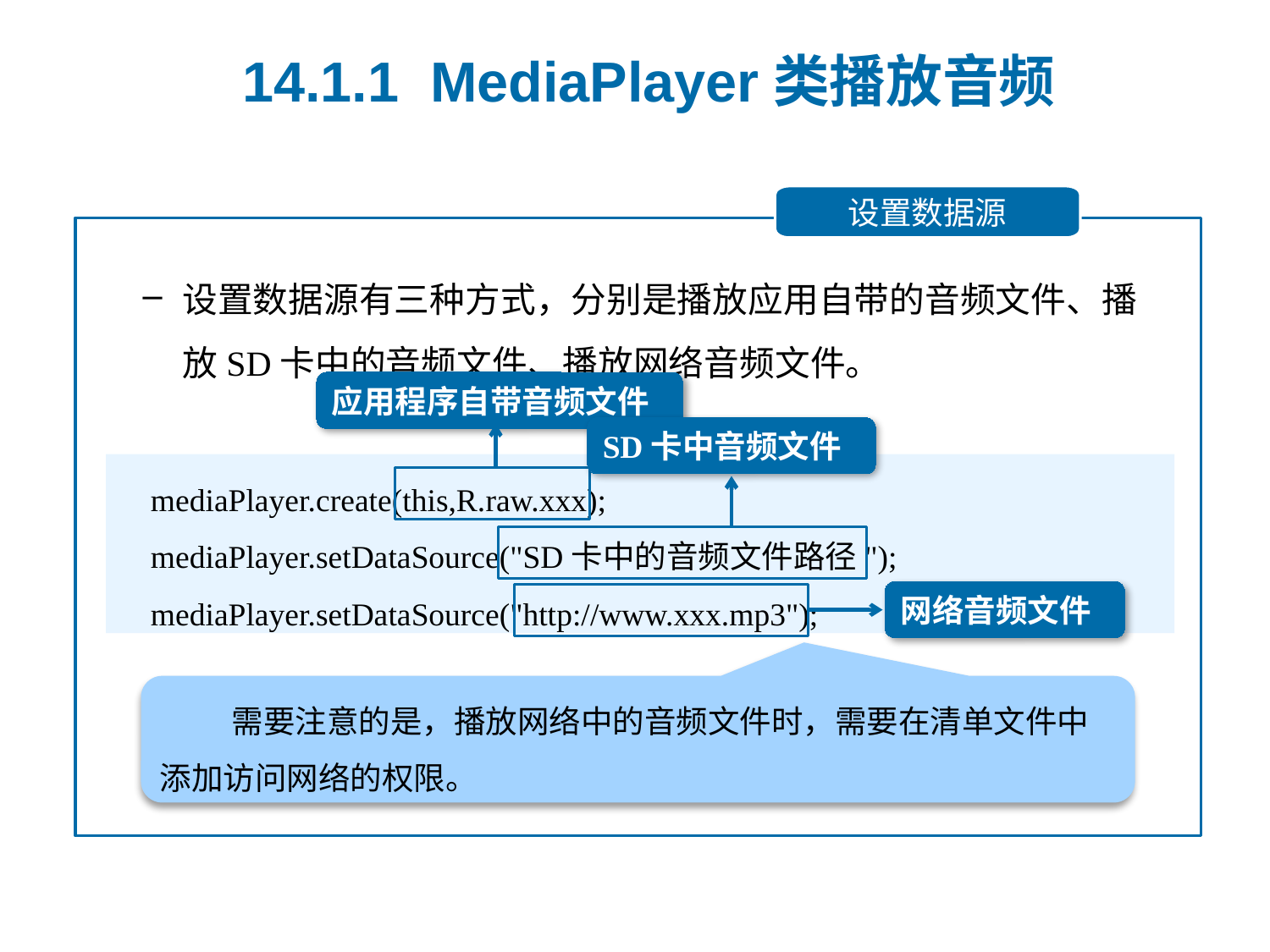

14.1.1  MediaPlayer类播放音频

设置数据源

设置数据源有三种方式，分别是播放应用自带的音频文件、播放SD卡中的音频文件、播放网络音频文件。
应用程序自带音频文件
SD卡中音频文件
    mediaPlayer.create(this,R.raw.xxx);
    mediaPlayer.setDataSource("SD卡中的音频文件路径");
    mediaPlayer.setDataSource("http://www.xxx.mp3");

网络音频文件

         需要注意的是，播放网络中的音频文件时，需要在清单文件中添加访问网络的权限。